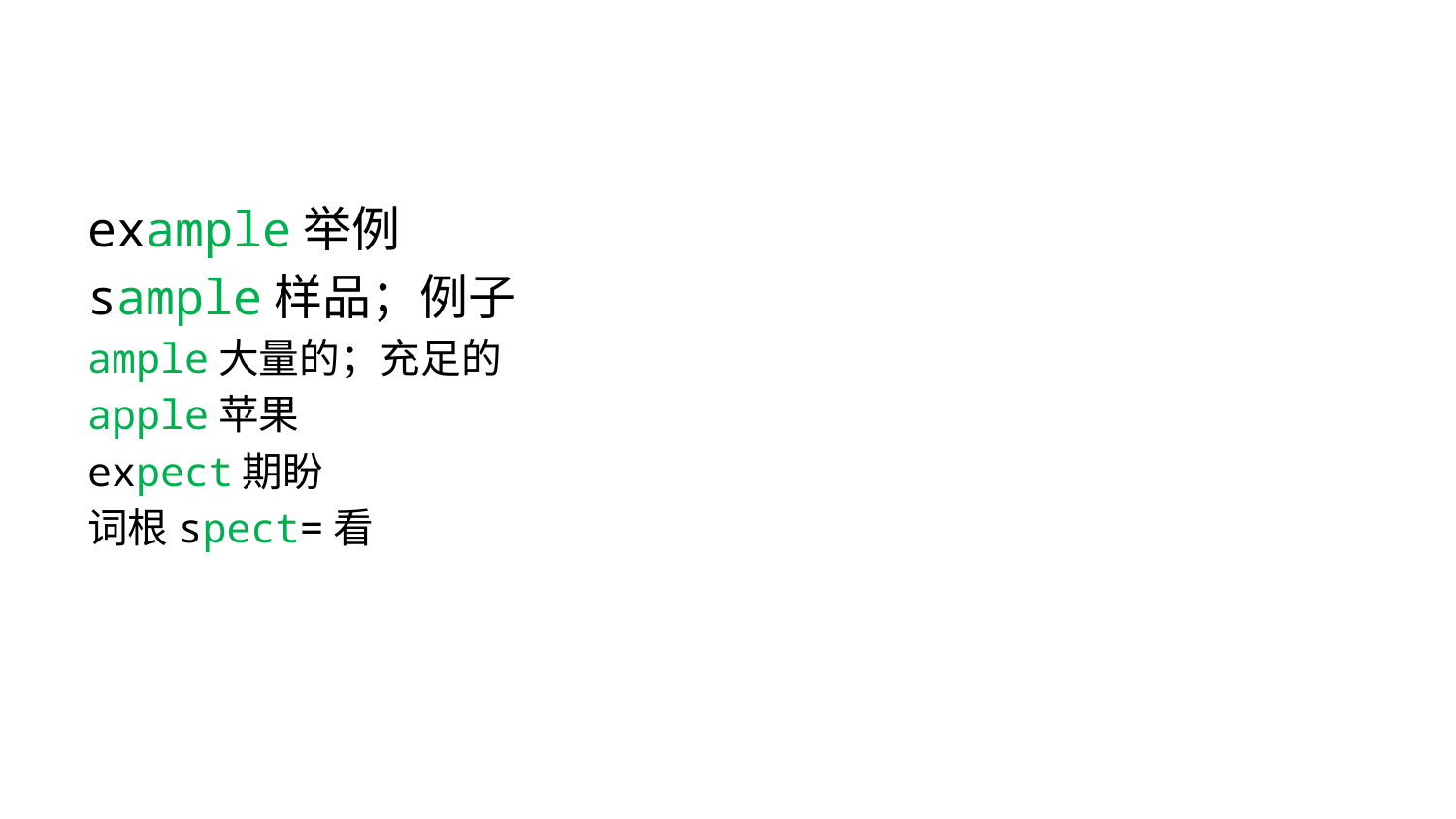

#
example举例
sample样品；例子
ample大量的；充足的
apple苹果
expect期盼
词根spect=看